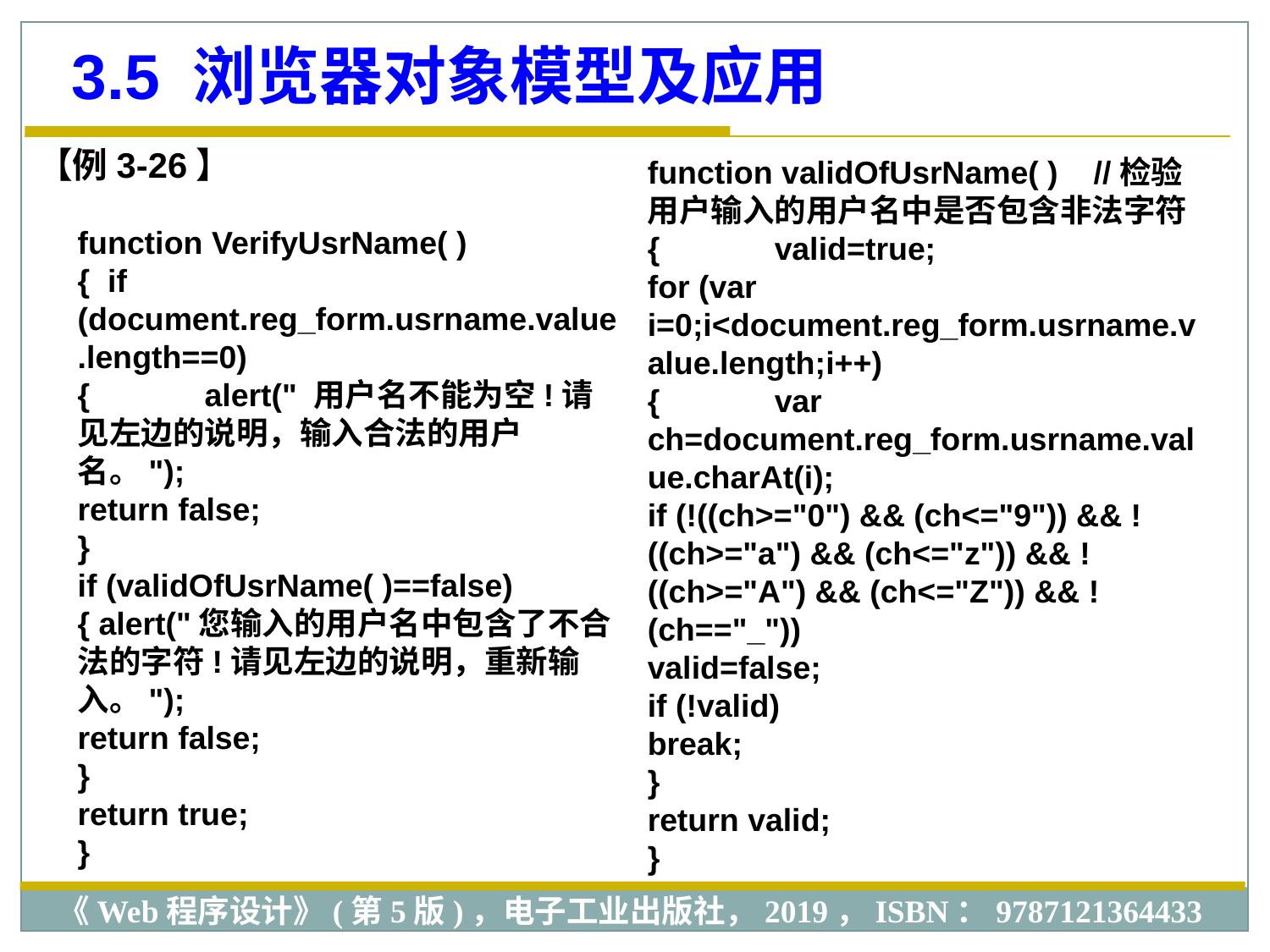

3.5 浏览器对象模型及应用
【例3-26】
function validOfUsrName( )    //检验用户输入的用户名中是否包含非法字符
{	valid=true;
for (var i=0;i<document.reg_form.usrname.value.length;i++)
{ 	var ch=document.reg_form.usrname.value.charAt(i);
if (!((ch>="0") && (ch<="9")) && !((ch>="a") && (ch<="z")) && !((ch>="A") && (ch<="Z")) && !(ch=="_"))
valid=false;
if (!valid)
break;
}
return valid;
}
function VerifyUsrName( )
{  if (document.reg_form.usrname.value.length==0)
{	alert(" 用户名不能为空!请见左边的说明，输入合法的用户名。");
return false;
}
if (validOfUsrName( )==false)
{ alert("您输入的用户名中包含了不合法的字符!请见左边的说明，重新输入。");
return false;
}
return true;
}